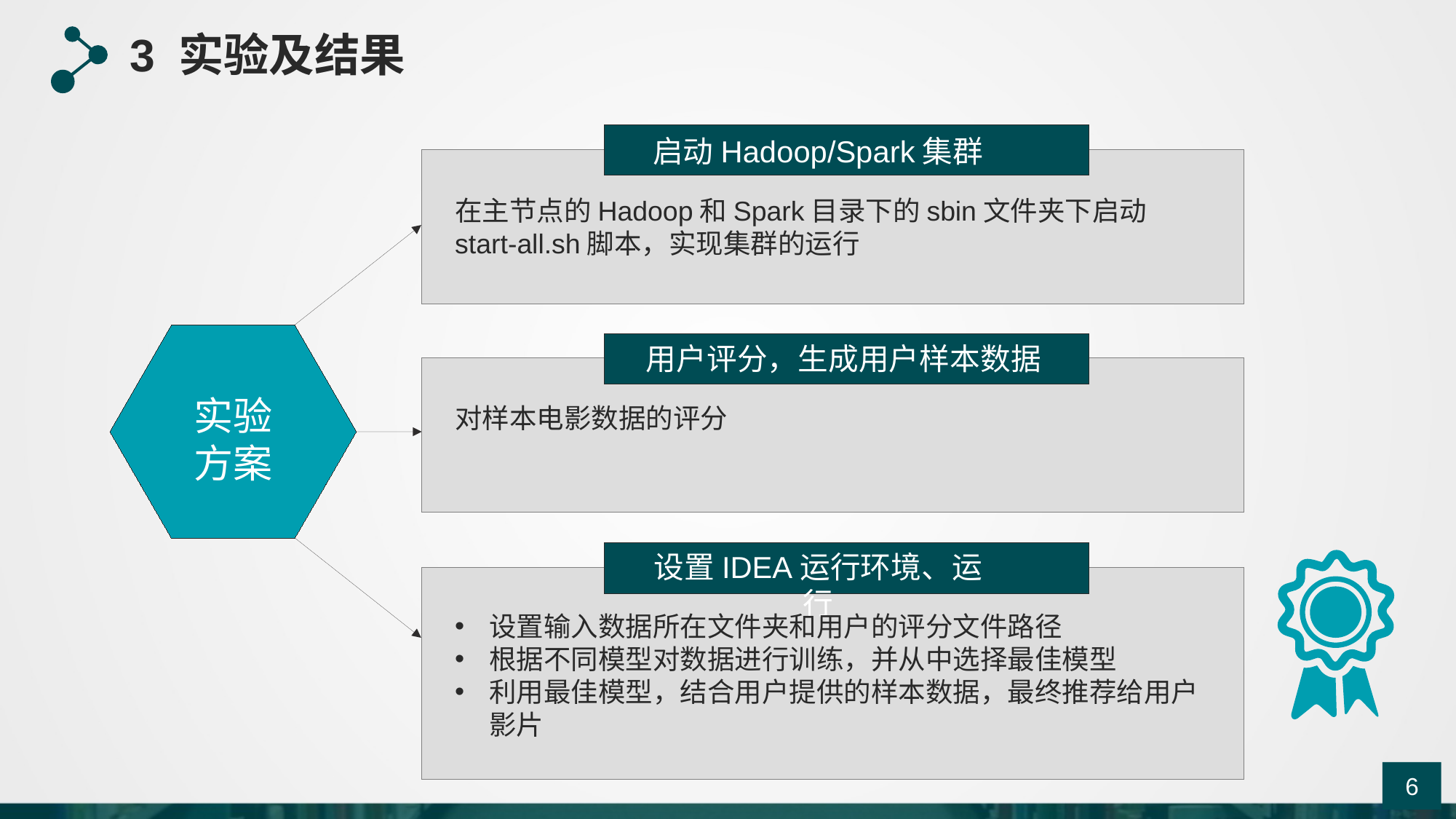

3 实验及结果

启动Hadoop/Spark集群

在主节点的Hadoop和Spark目录下的sbin文件夹下启动start-all.sh脚本，实现集群的运行

用户评分，生成用户样本数据

实验
方案
对样本电影数据的评分

设置IDEA运行环境、运行

设置输入数据所在文件夹和用户的评分文件路径
根据不同模型对数据进行训练，并从中选择最佳模型
利用最佳模型，结合用户提供的样本数据，最终推荐给用户影片